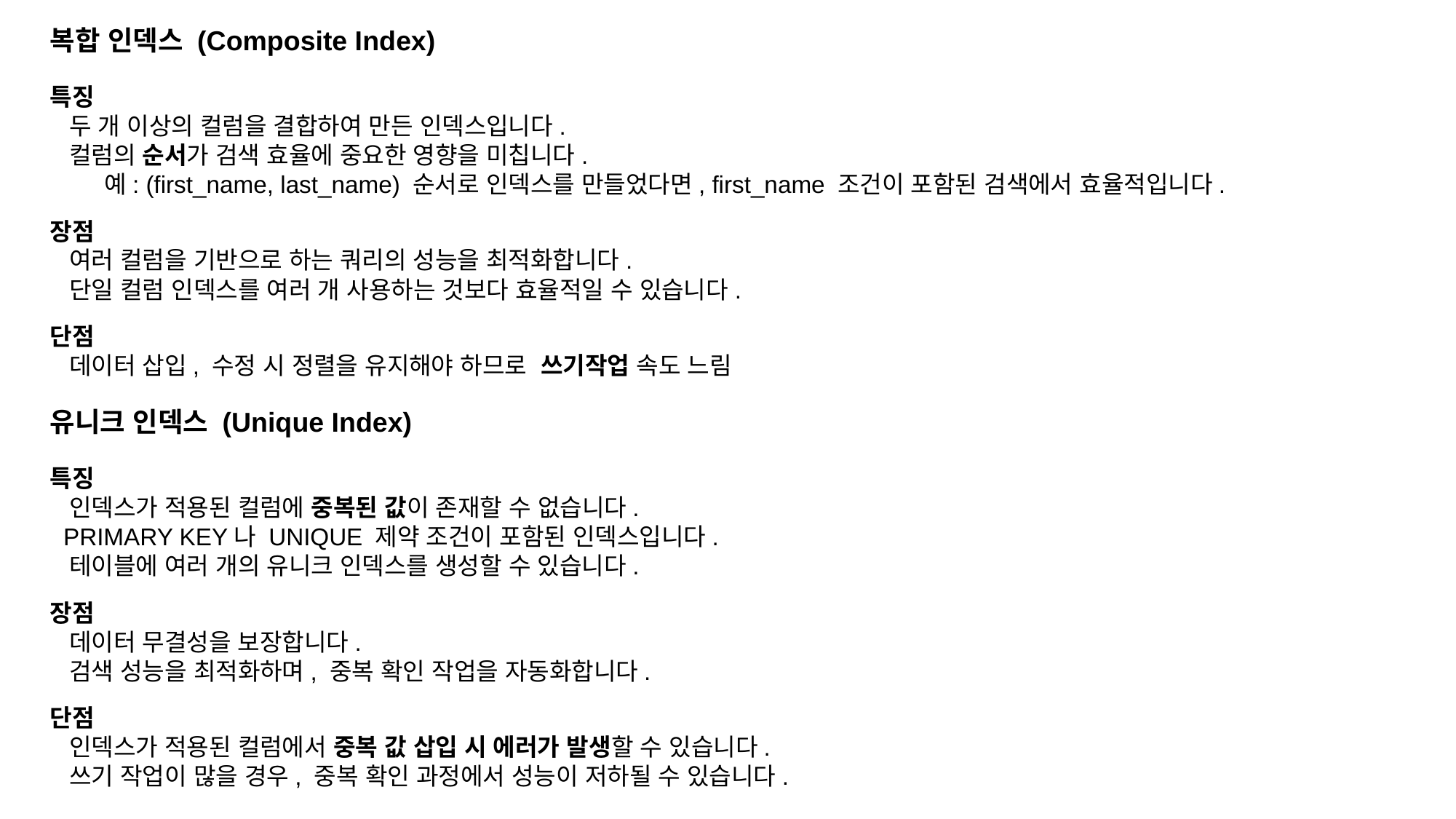

복합 인덱스 (Composite Index)

특징
  두 개 이상의 컬럼을 결합하여 만든 인덱스입니다.
  컬럼의 순서가 검색 효율에 중요한 영향을 미칩니다.
예: (first_name, last_name) 순서로 인덱스를 만들었다면, first_name 조건이 포함된 검색에서 효율적입니다.

장점
  여러 컬럼을 기반으로 하는 쿼리의 성능을 최적화합니다.
  단일 컬럼 인덱스를 여러 개 사용하는 것보다 효율적일 수 있습니다.

단점
  데이터 삽입, 수정 시 정렬을 유지해야 하므로  쓰기작업 속도 느림
유니크 인덱스 (Unique Index)

특징
  인덱스가 적용된 컬럼에 중복된 값이 존재할 수 없습니다.
  PRIMARY KEY나 UNIQUE 제약 조건이 포함된 인덱스입니다.
  테이블에 여러 개의 유니크 인덱스를 생성할 수 있습니다.

장점
  데이터 무결성을 보장합니다.
  검색 성능을 최적화하며, 중복 확인 작업을 자동화합니다.

단점
  인덱스가 적용된 컬럼에서 중복 값 삽입 시 에러가 발생할 수 있습니다.
  쓰기 작업이 많을 경우, 중복 확인 과정에서 성능이 저하될 수 있습니다.